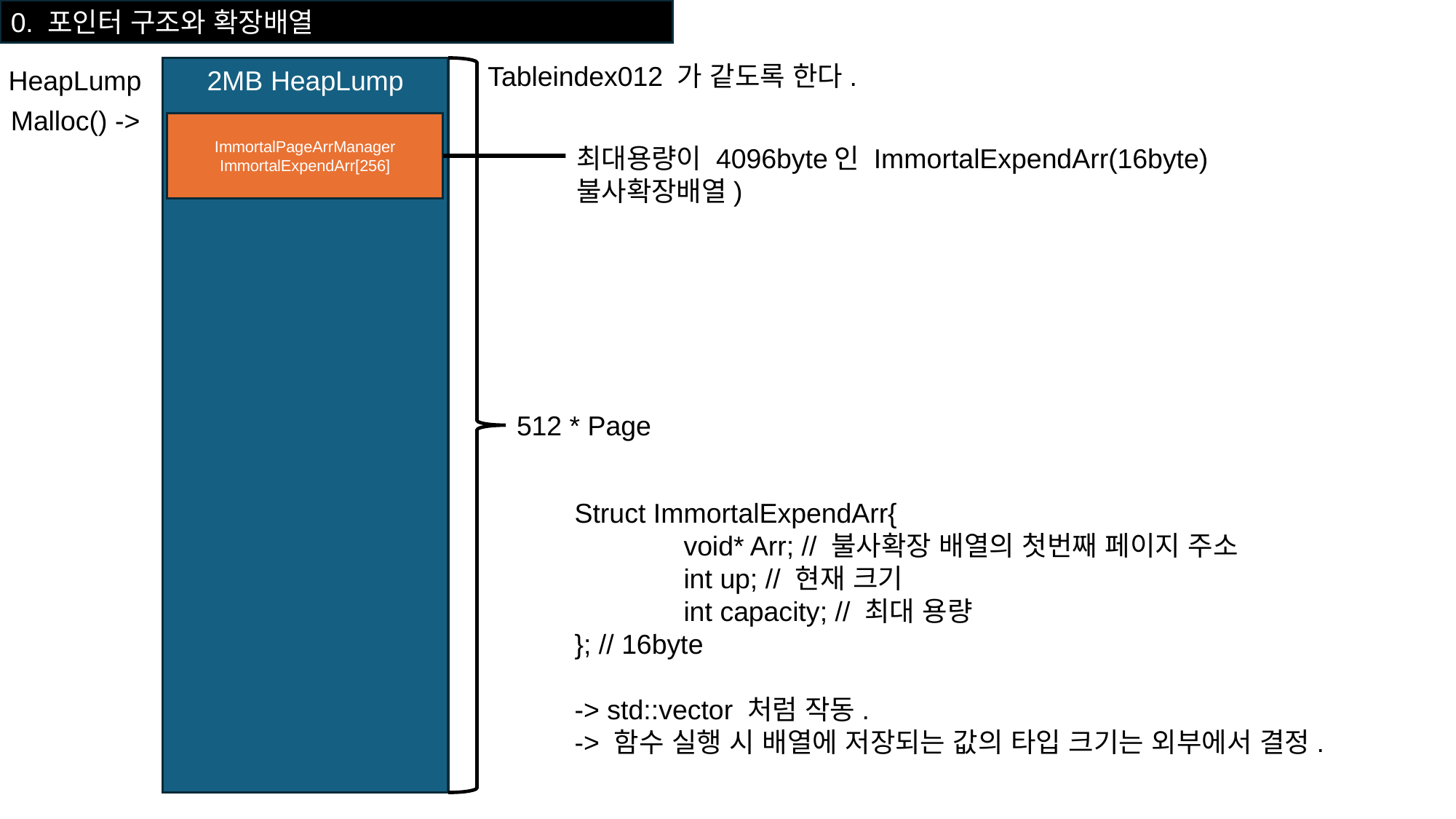

0. 포인터 구조와 확장배열
Tableindex012 가 같도록 한다.
HeapLump
2MB HeapLump

Malloc() ->
ImmortalPageArrManager
ImmortalExpendArr[256]
최대용량이 4096byte인 ImmortalExpendArr(16byte) 불사확장배열)
512 * Page
Struct ImmortalExpendArr{
	void* Arr; // 불사확장 배열의 첫번째 페이지 주소
	int up; // 현재 크기
	int capacity; // 최대 용량
}; // 16byte

-> std::vector 처럼 작동.
-> 함수 실행 시 배열에 저장되는 값의 타입 크기는 외부에서 결정.